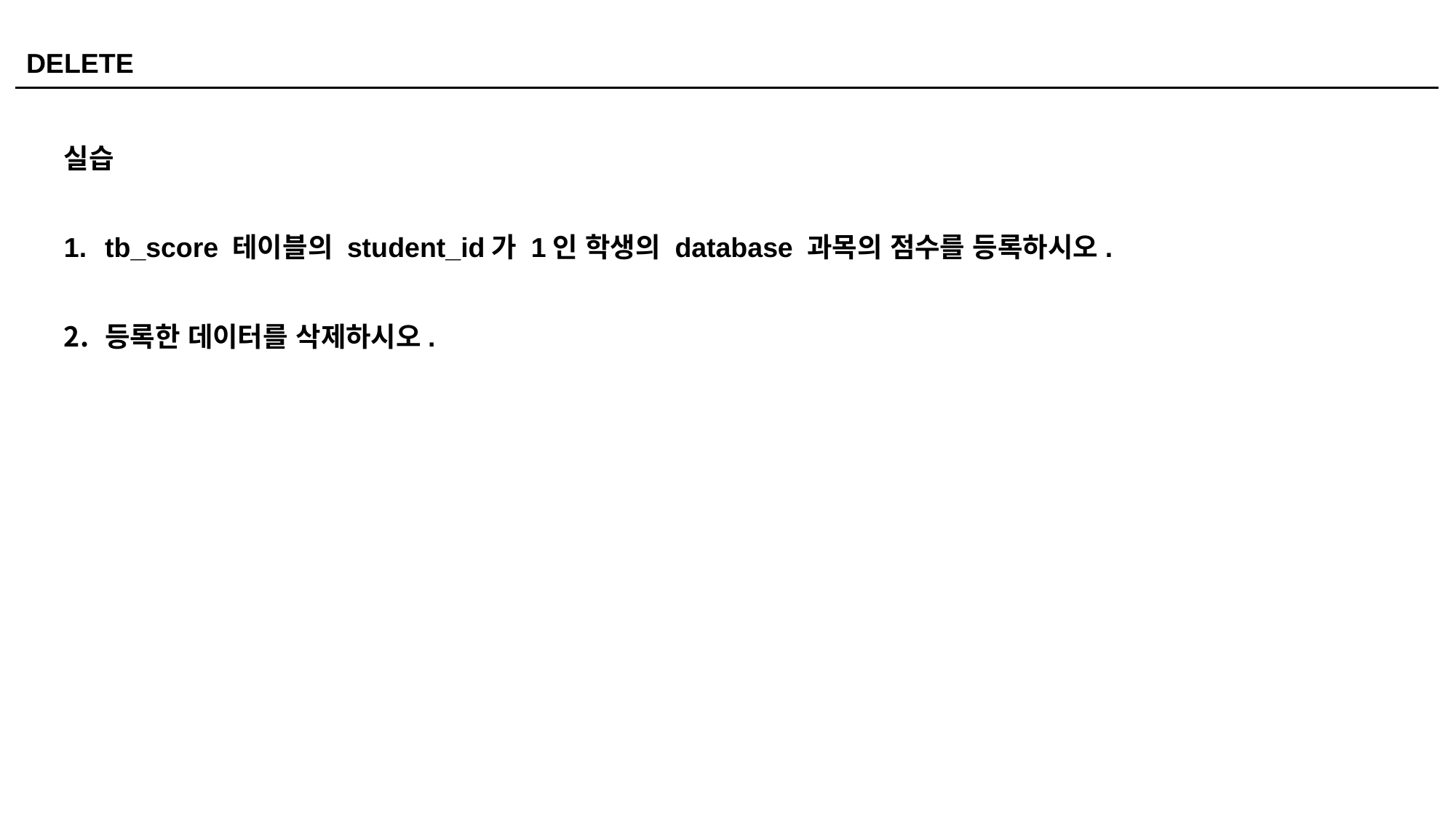

DELETE
실습

tb_score 테이블의 student_id가 1인 학생의 database 과목의 점수를 등록하시오.

등록한 데이터를 삭제하시오.